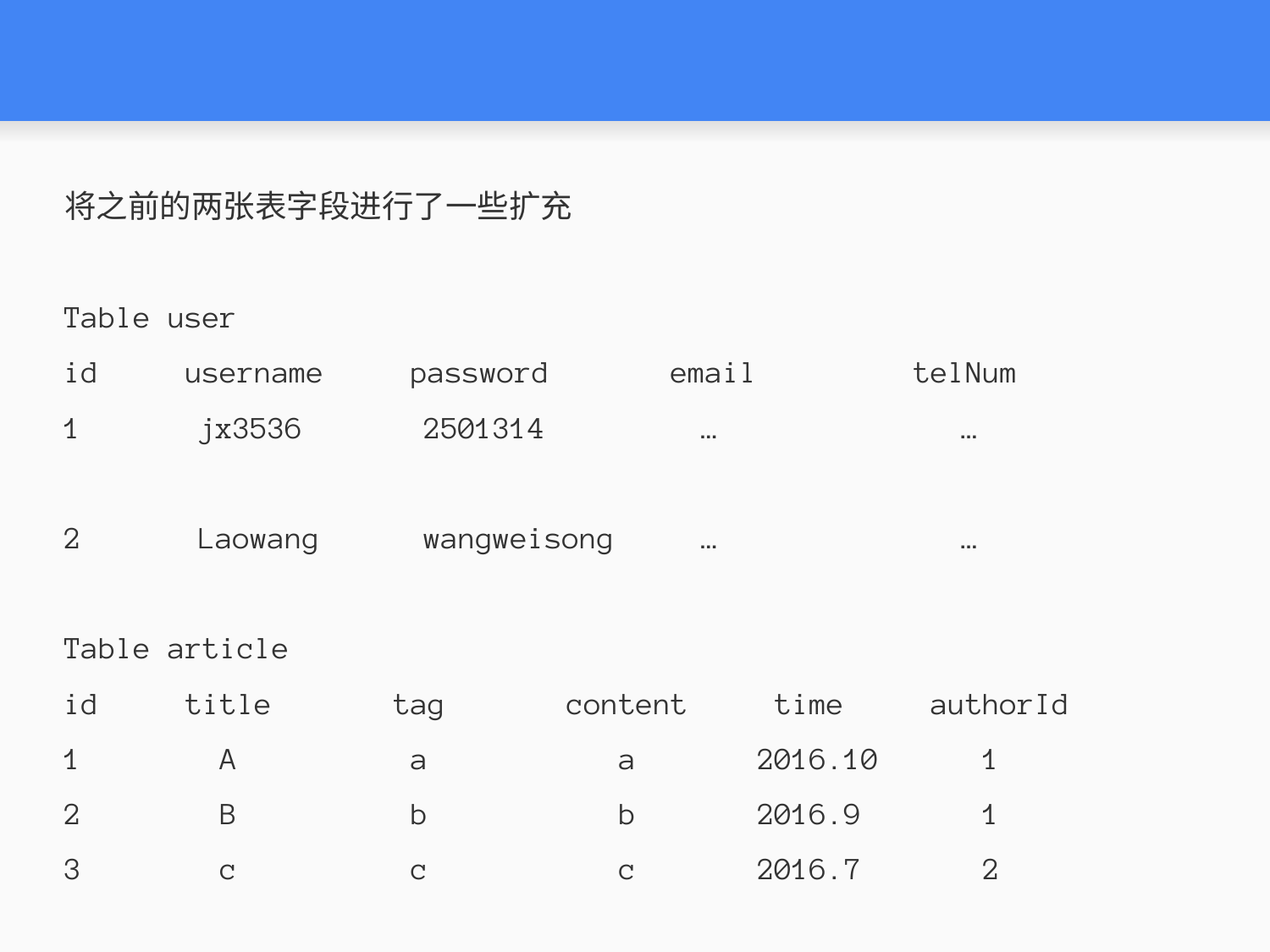

#
将之前的两张表字段进行了一些扩充

Table user
id     username     password       email         telNum
     jx3536       2501314         …              …
     Laowang      wangweisong     …              …

Table article
id     title       tag       content     time     authorId
1        A          a           a       2016.10      1
2        B          b           b       2016.9       1
3        c          c           c       2016.7       2